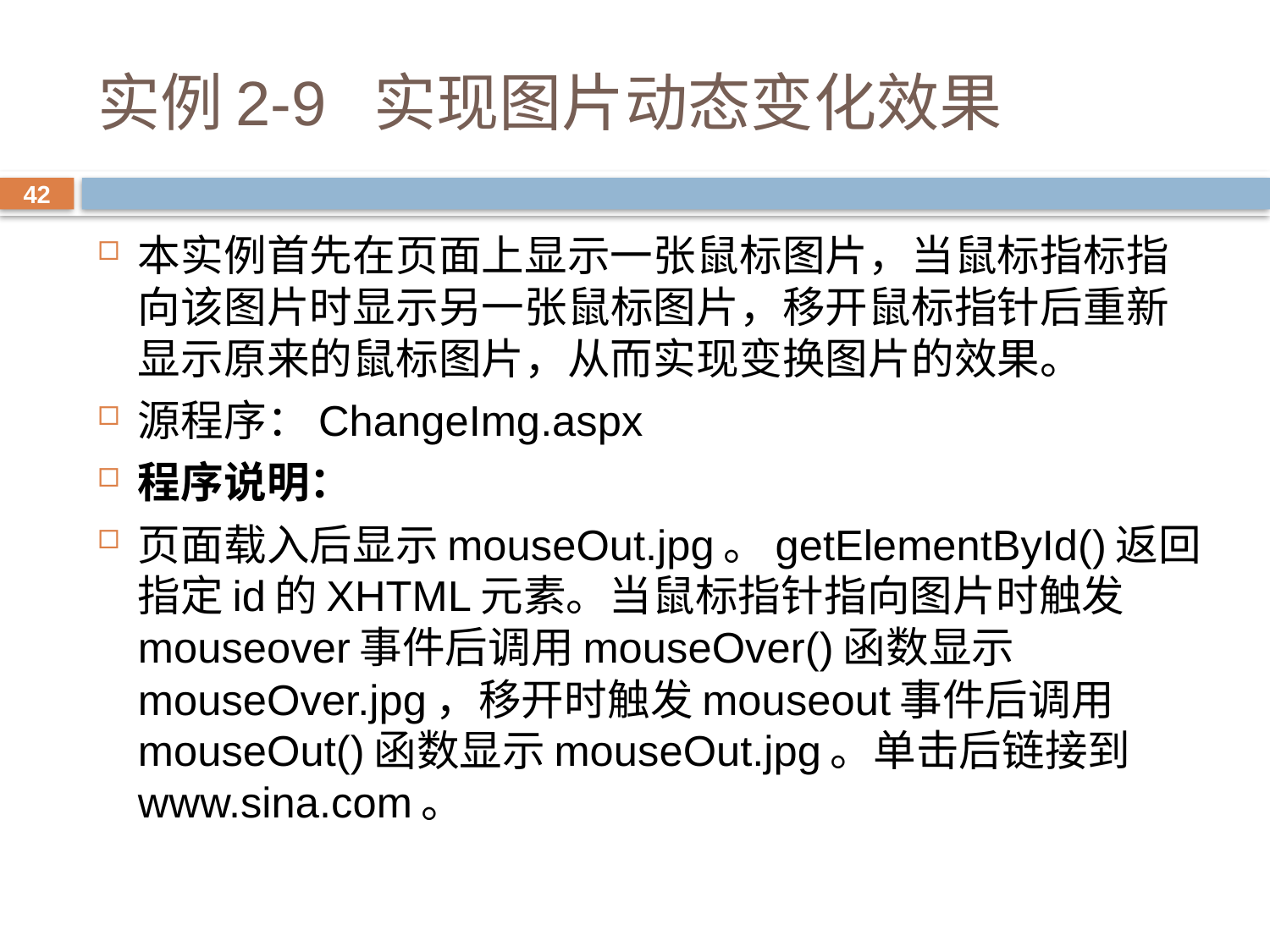

# 实例2-9  实现图片动态变化效果
42
本实例首先在页面上显示一张鼠标图片，当鼠标指标指向该图片时显示另一张鼠标图片，移开鼠标指针后重新显示原来的鼠标图片，从而实现变换图片的效果。
源程序：ChangeImg.aspx
程序说明：
页面载入后显示mouseOut.jpg。getElementById()返回指定id的XHTML元素。当鼠标指针指向图片时触发mouseover事件后调用mouseOver()函数显示mouseOver.jpg，移开时触发mouseout事件后调用mouseOut()函数显示mouseOut.jpg。单击后链接到www.sina.com。